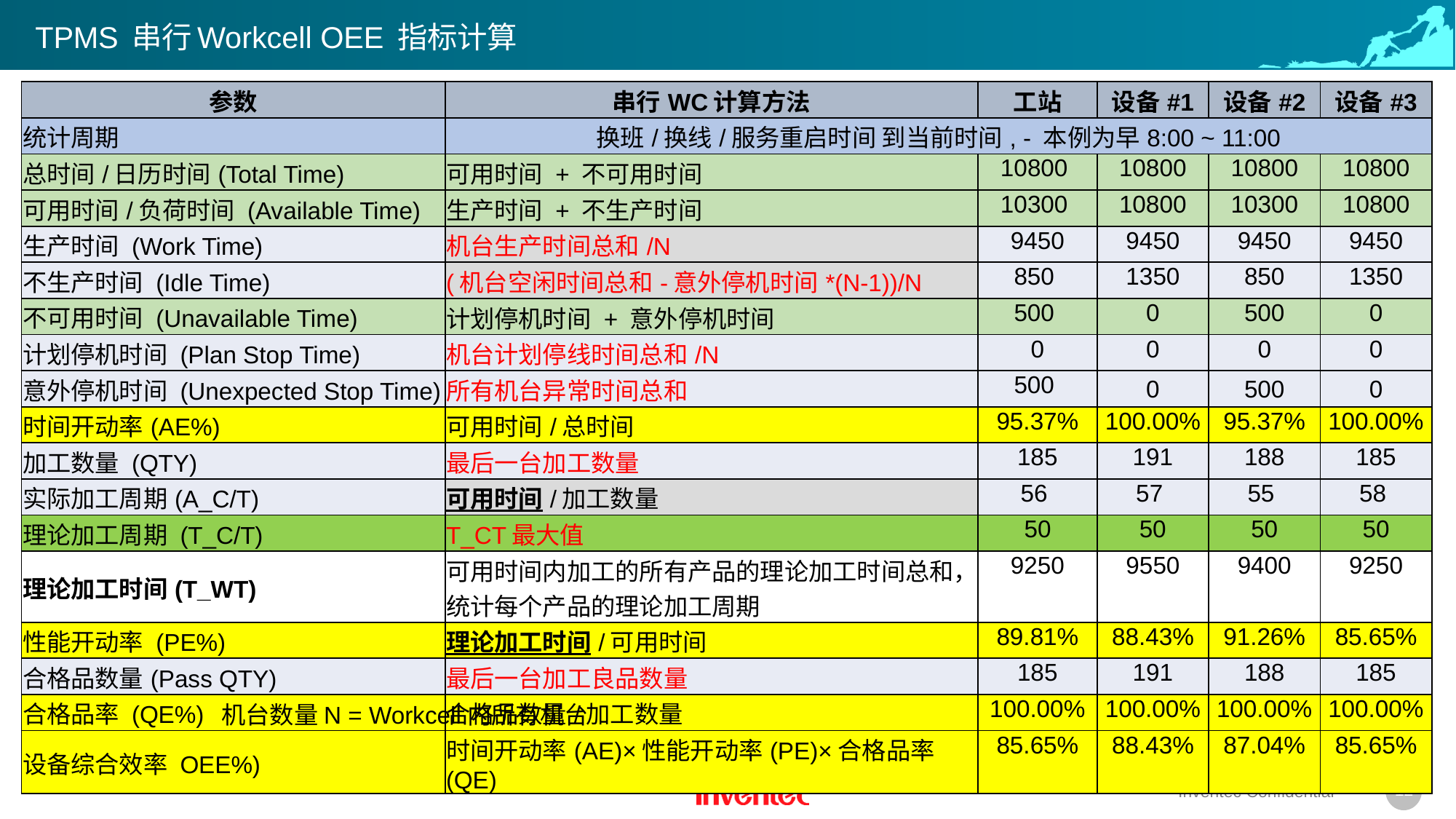

# TPMS 串行Workcell OEE 指标计算
| 参数 | 串行WC计算方法 | 工站 | 设备#1 | 设备#2 | 设备#3 |
| --- | --- | --- | --- | --- | --- |
| 统计周期 | 换班/换线/服务重启时间 到当前时间, - 本例为早8:00 ~ 11:00 |  |  |  |  |
| 总时间/日历时间(Total Time) | 可用时间 + 不可用时间 | 10800 | 10800 | 10800 | 10800 |
| 可用时间/负荷时间 (Available Time) | 生产时间 + 不生产时间 | 10300 | 10800 | 10300 | 10800 |
| 生产时间 (Work Time) | 机台生产时间总和/N | 9450 | 9450 | 9450 | 9450 |
| 不生产时间 (Idle Time) | (机台空闲时间总和-意外停机时间\*(N-1))/N | 850 | 1350 | 850 | 1350 |
| 不可用时间 (Unavailable Time) | 计划停机时间 + 意外停机时间 | 500 | 0 | 500 | 0 |
| 计划停机时间 (Plan Stop Time) | 机台计划停线时间总和/N | 0 | 0 | 0 | 0 |
| 意外停机时间 (Unexpected Stop Time) | 所有机台异常时间总和 | 500 | 0 | 500 | 0 |
| 时间开动率(AE%) | 可用时间/总时间 | 95.37% | 100.00% | 95.37% | 100.00% |
| 加工数量 (QTY) | 最后一台加工数量 | 185 | 191 | 188 | 185 |
| 实际加工周期(A\_C/T) | 可用时间/加工数量 | 56 | 57 | 55 | 58 |
| 理论加工周期 (T\_C/T) | T\_CT最大值 | 50 | 50 | 50 | 50 |
| 理论加工时间(T\_WT) | 可用时间内加工的所有产品的理论加工时间总和，统计每个产品的理论加工周期 | 9250 | 9550 | 9400 | 9250 |
| 性能开动率 (PE%) | 理论加工时间/可用时间 | 89.81% | 88.43% | 91.26% | 85.65% |
| 合格品数量(Pass QTY) | 最后一台加工良品数量 | 185 | 191 | 188 | 185 |
| 合格品率 (QE%) | 合格品数量/加工数量 | 100.00% | 100.00% | 100.00% | 100.00% |
| 设备综合效率 OEE%) | 时间开动率(AE)×性能开动率(PE)×合格品率(QE) | 85.65% | 88.43% | 87.04% | 85.65% |
机台数量N = Workcell内所有机台